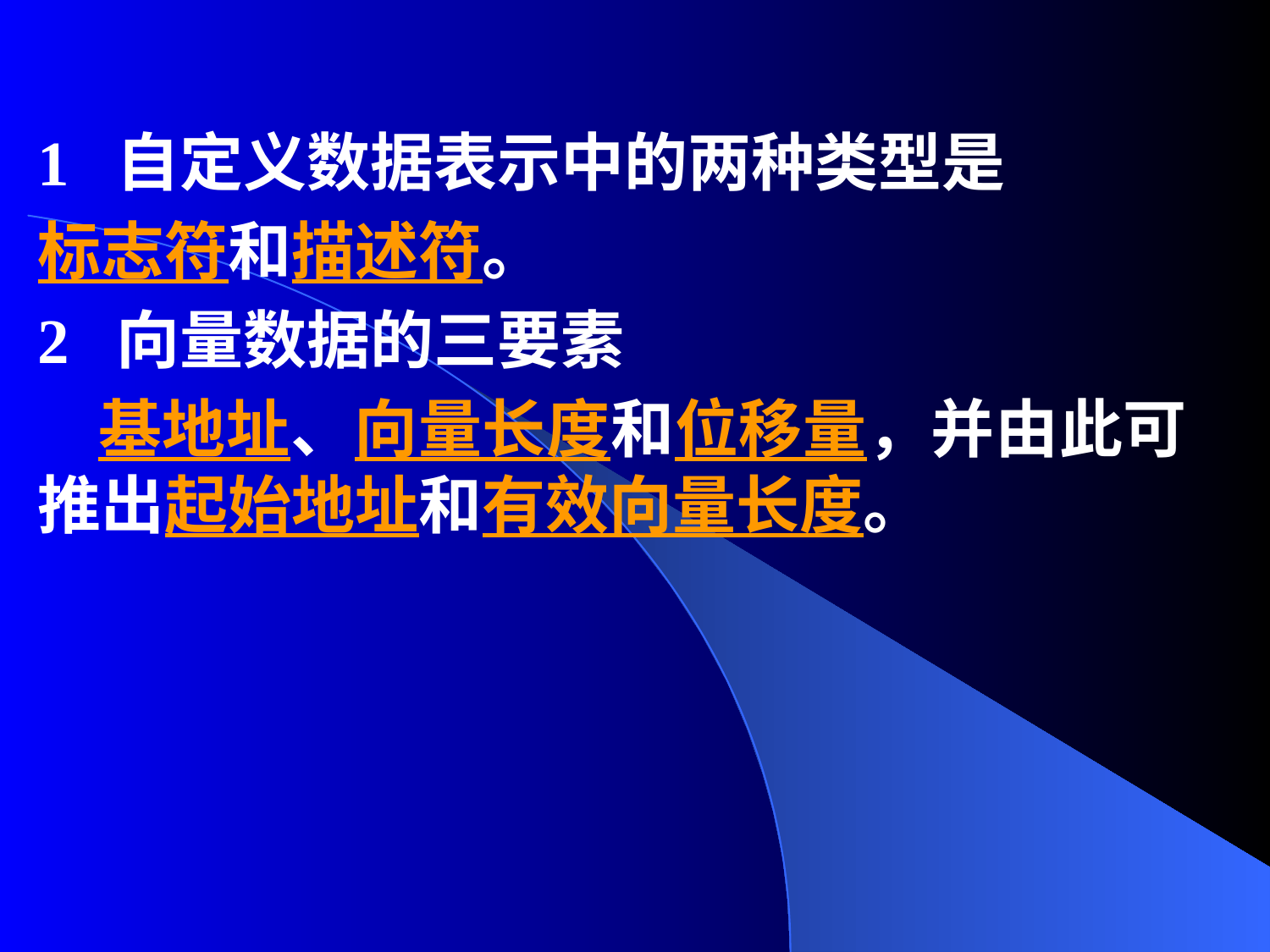

1  自定义数据表示中的两种类型是
标志符和描述符。
2  向量数据的三要素
   基地址、向量长度和位移量，并由此可推出起始地址和有效向量长度。

18